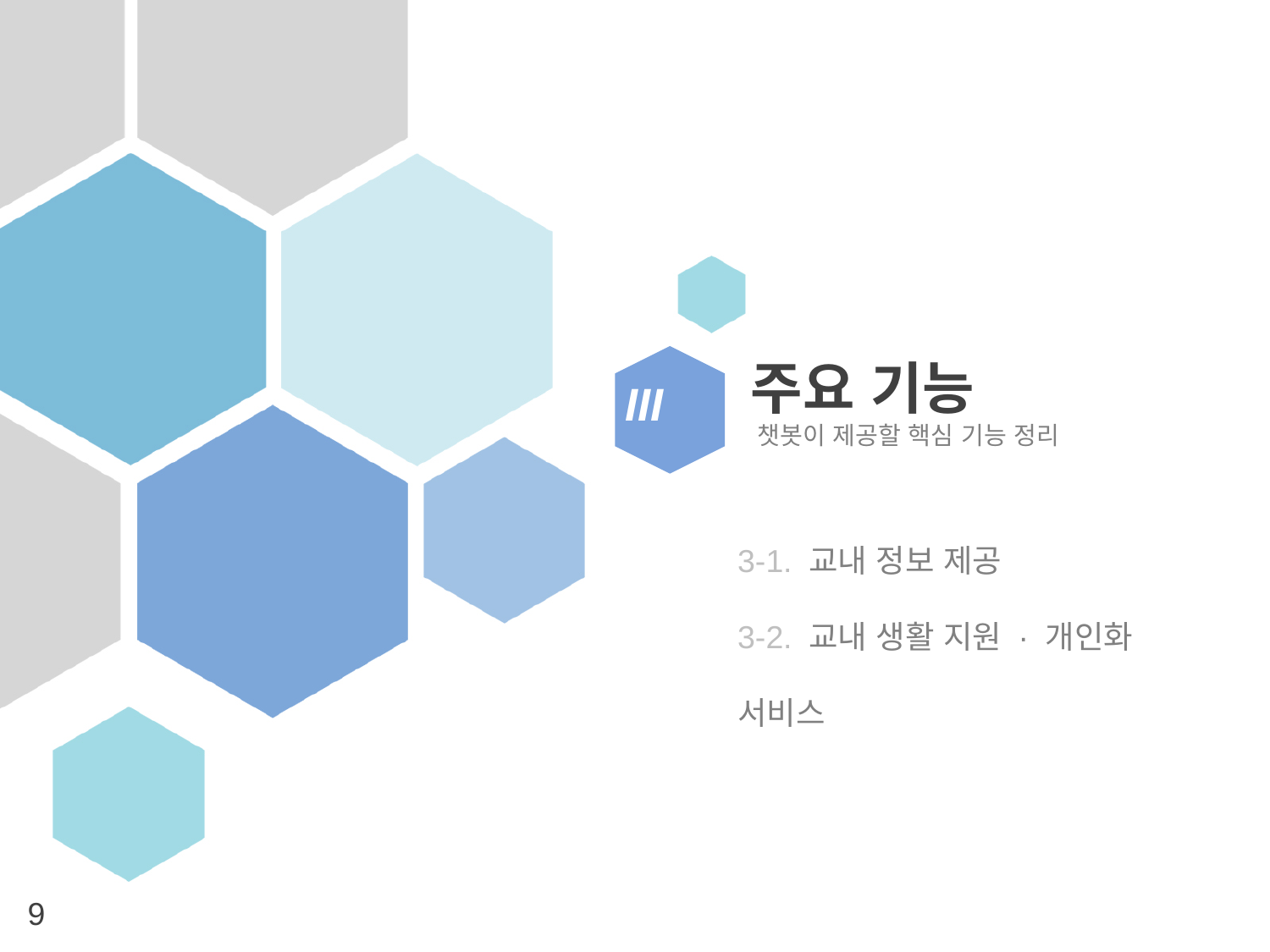

주요 기능

III
챗봇이 제공할 핵심 기능 정리
3-1. 교내 정보 제공
3-2. 교내 생활 지원 · 개인화 서비스
9